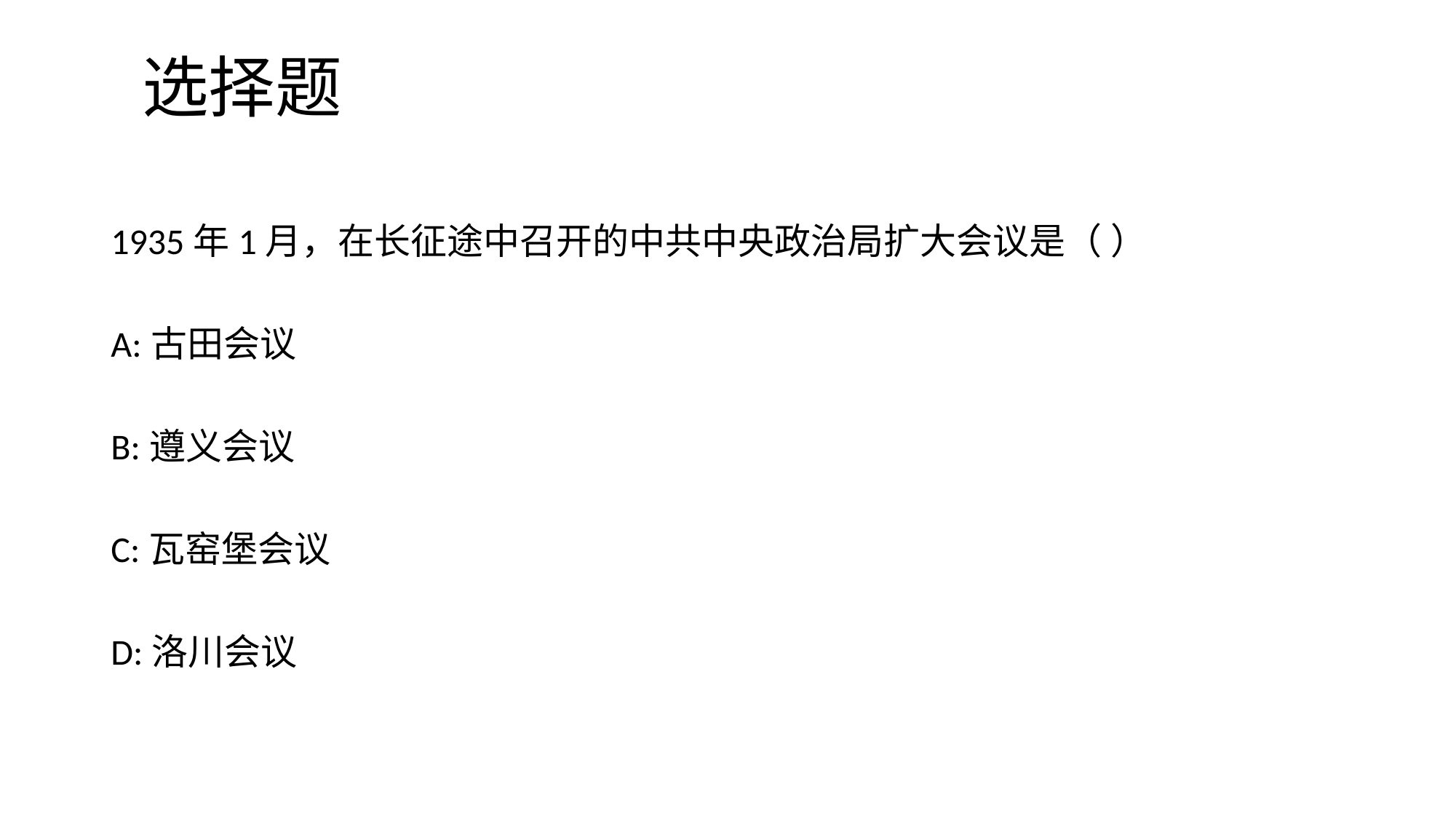

# 选择题
1935年1月，在长征途中召开的中共中央政治局扩大会议是（ ）
A:古田会议
B:遵义会议
C:瓦窑堡会议
D:洛川会议